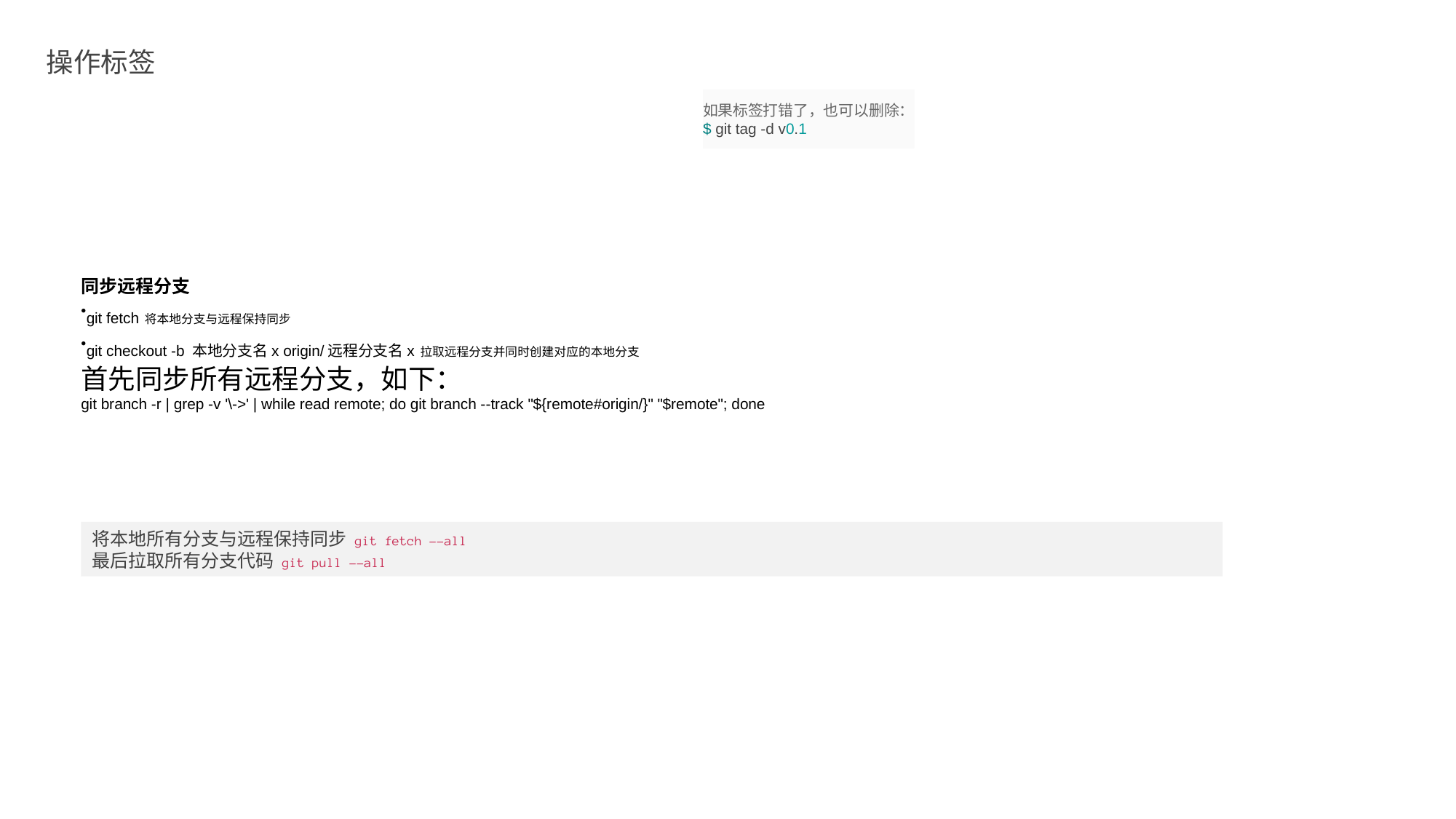

操作标签
如果标签打错了，也可以删除：
$ git tag -d v0.1
同步远程分支
git fetch 将本地分支与远程保持同步
git checkout -b 本地分支名x origin/远程分支名x 拉取远程分支并同时创建对应的本地分支
首先同步所有远程分支，如下：
git branch -r | grep -v '\->' | while read remote; do git branch --track "${remote#origin/}" "$remote"; done

将本地所有分支与远程保持同步 git fetch --all
最后拉取所有分支代码 git pull --all